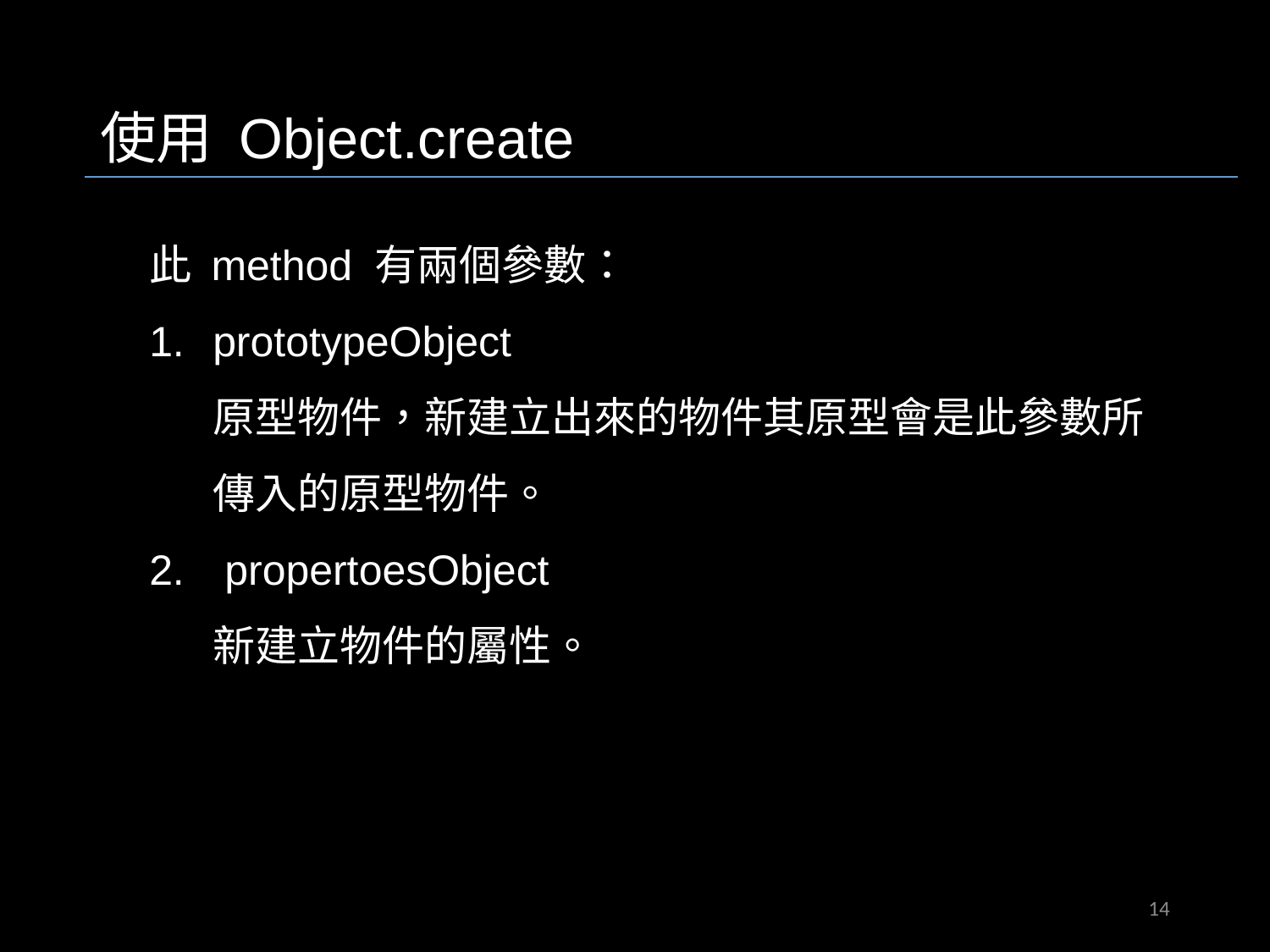

使用 Object.create
此 method 有兩個參數：
prototypeObject
原型物件，新建立出來的物件其原型會是此參數所傳入的原型物件。
 propertoesObject
新建立物件的屬性。
JavaScriptObjects02.js

14